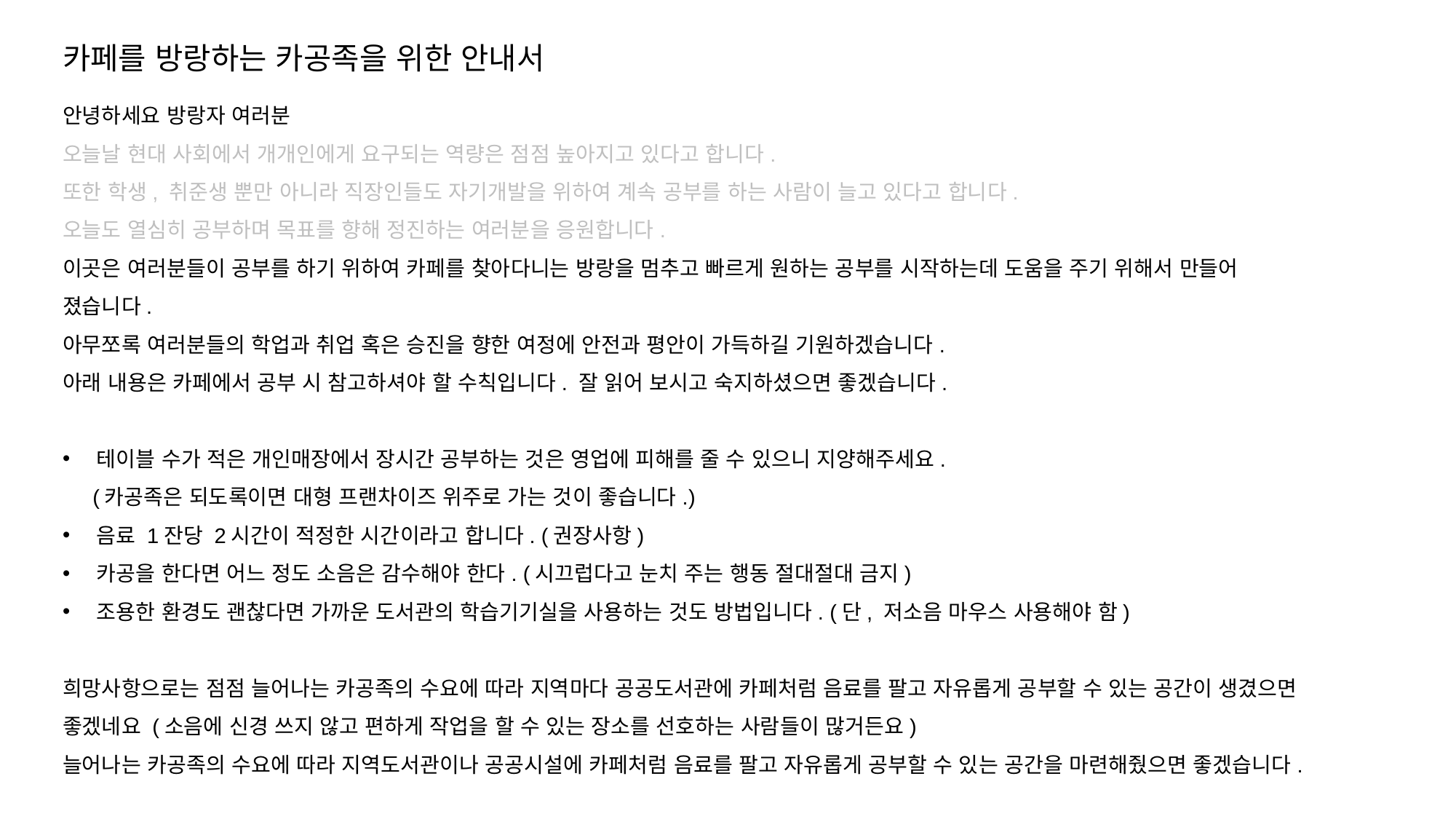

카페를 방랑하는 카공족을 위한 안내서
안녕하세요 방랑자 여러분
오늘날 현대 사회에서 개개인에게 요구되는 역량은 점점 높아지고 있다고 합니다.
또한 학생, 취준생 뿐만 아니라 직장인들도 자기개발을 위하여 계속 공부를 하는 사람이 늘고 있다고 합니다.
오늘도 열심히 공부하며 목표를 향해 정진하는 여러분을 응원합니다.
이곳은 여러분들이 공부를 하기 위하여 카페를 찾아다니는 방랑을 멈추고 빠르게 원하는 공부를 시작하는데 도움을 주기 위해서 만들어 졌습니다.
아무쪼록 여러분들의 학업과 취업 혹은 승진을 향한 여정에 안전과 평안이 가득하길 기원하겠습니다.
아래 내용은 카페에서 공부 시 참고하셔야 할 수칙입니다. 잘 읽어 보시고 숙지하셨으면 좋겠습니다.

테이블 수가 적은 개인매장에서 장시간 공부하는 것은 영업에 피해를 줄 수 있으니 지양해주세요.
     (카공족은 되도록이면 대형 프랜차이즈 위주로 가는 것이 좋습니다.)
음료 1잔당 2시간이 적정한 시간이라고 합니다. (권장사항)
카공을 한다면 어느 정도 소음은 감수해야 한다. (시끄럽다고 눈치 주는 행동 절대절대 금지)
조용한 환경도 괜찮다면 가까운 도서관의 학습기기실을 사용하는 것도 방법입니다. (단, 저소음 마우스 사용해야 함)

희망사항으로는 점점 늘어나는 카공족의 수요에 따라 지역마다 공공도서관에 카페처럼 음료를 팔고 자유롭게 공부할 수 있는 공간이 생겼으면 좋겠네요 (소음에 신경 쓰지 않고 편하게 작업을 할 수 있는 장소를 선호하는 사람들이 많거든요)
늘어나는 카공족의 수요에 따라 지역도서관이나 공공시설에 카페처럼 음료를 팔고 자유롭게 공부할 수 있는 공간을 마련해줬으면 좋겠습니다.